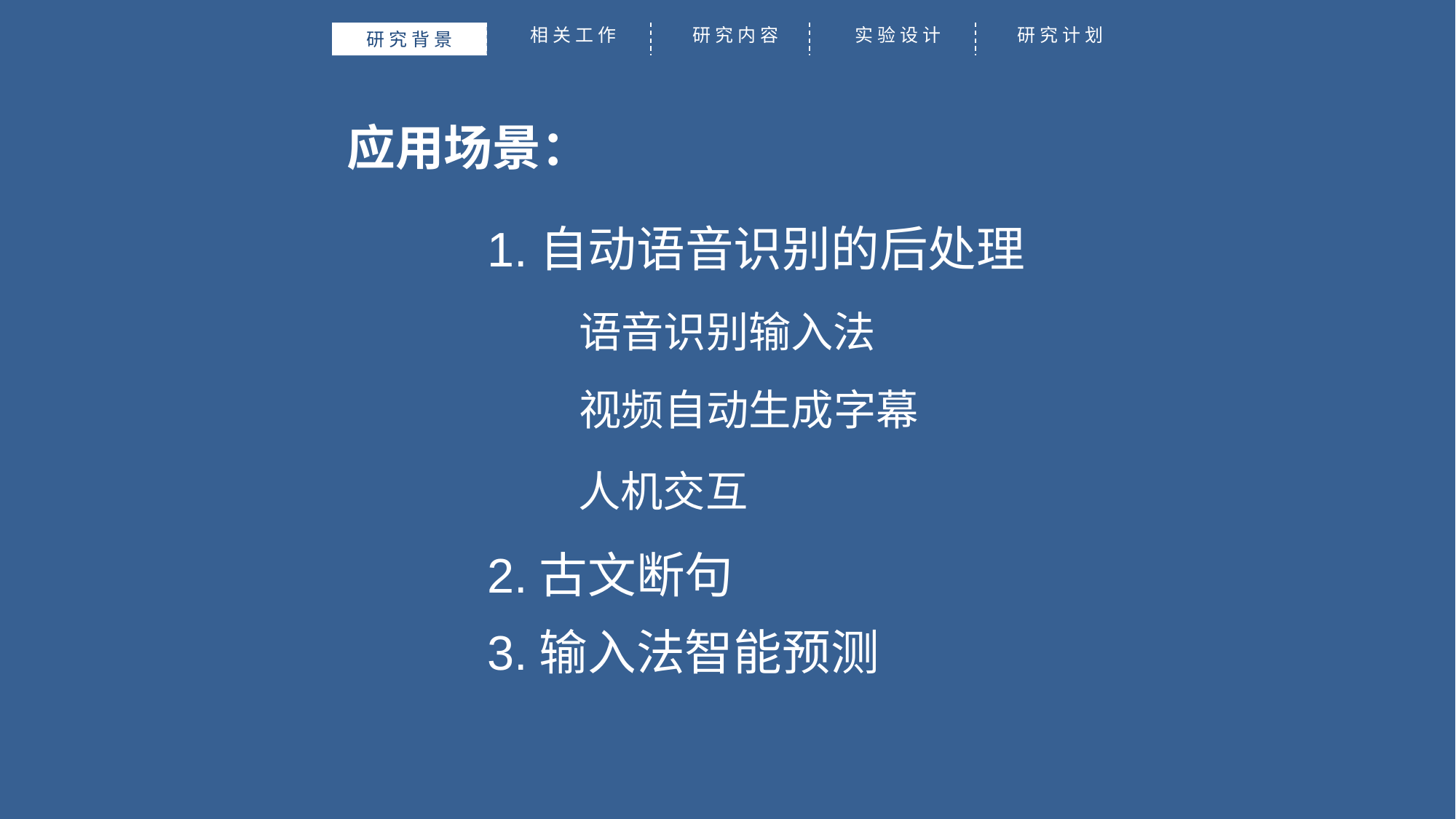

相关工作
研究内容
实验设计
研究计划
研究背景
应用场景：
1.自动语音识别的后处理
语音识别输入法
视频自动生成字幕
人机交互
2.古文断句
3.输入法智能预测
智能输入法